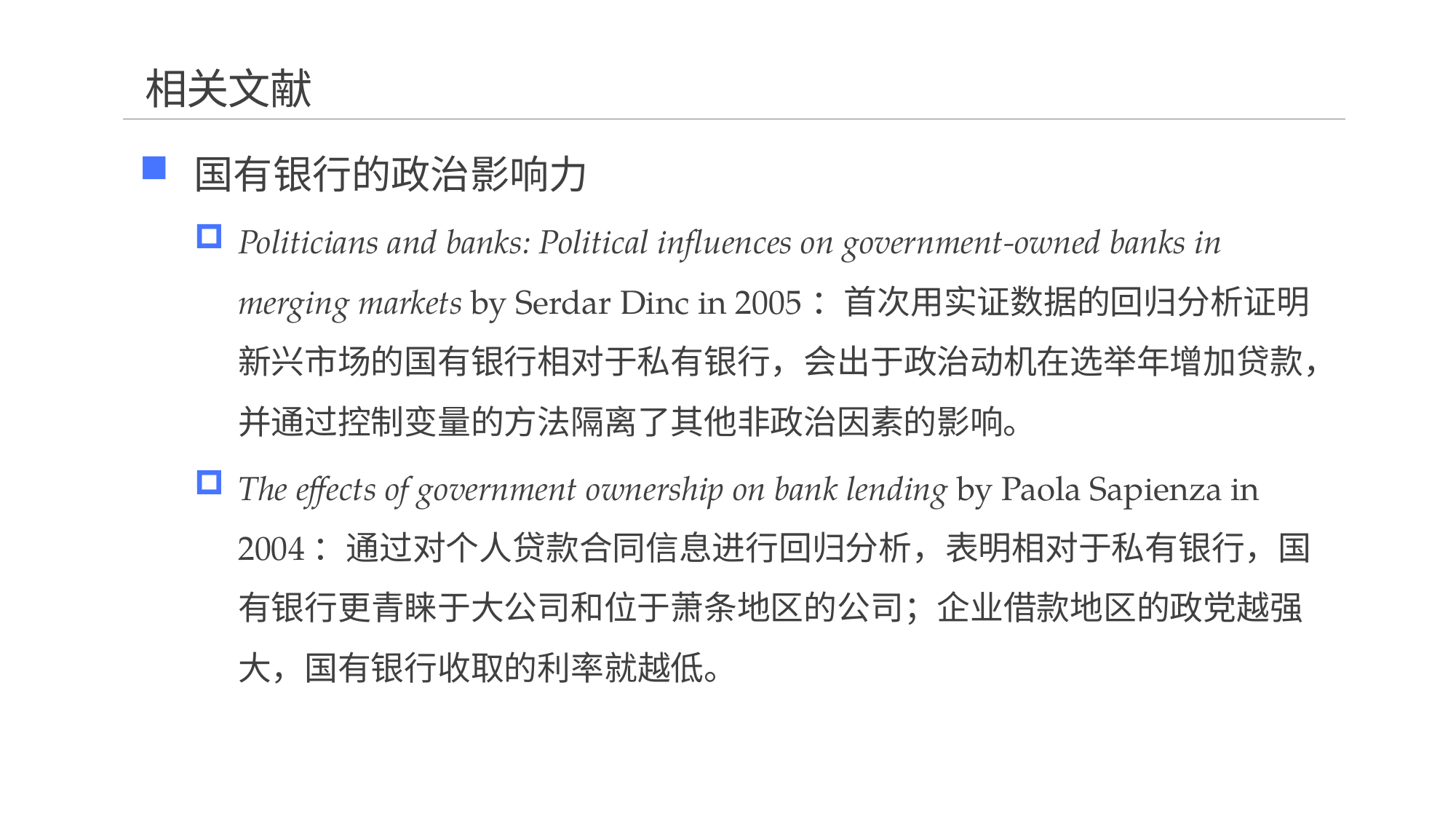

# 相关文献
国有银行的政治影响力
Politicians and banks: Political influences on government-owned banks in merging markets by Serdar Dinc in 2005：首次用实证数据的回归分析证明新兴市场的国有银行相对于私有银行，会出于政治动机在选举年增加贷款，并通过控制变量的方法隔离了其他非政治因素的影响。
The effects of government ownership on bank lending by Paola Sapienza in 2004：通过对个人贷款合同信息进行回归分析，表明相对于私有银行，国有银行更青睐于大公司和位于萧条地区的公司；企业借款地区的政党越强大，国有银行收取的利率就越低。